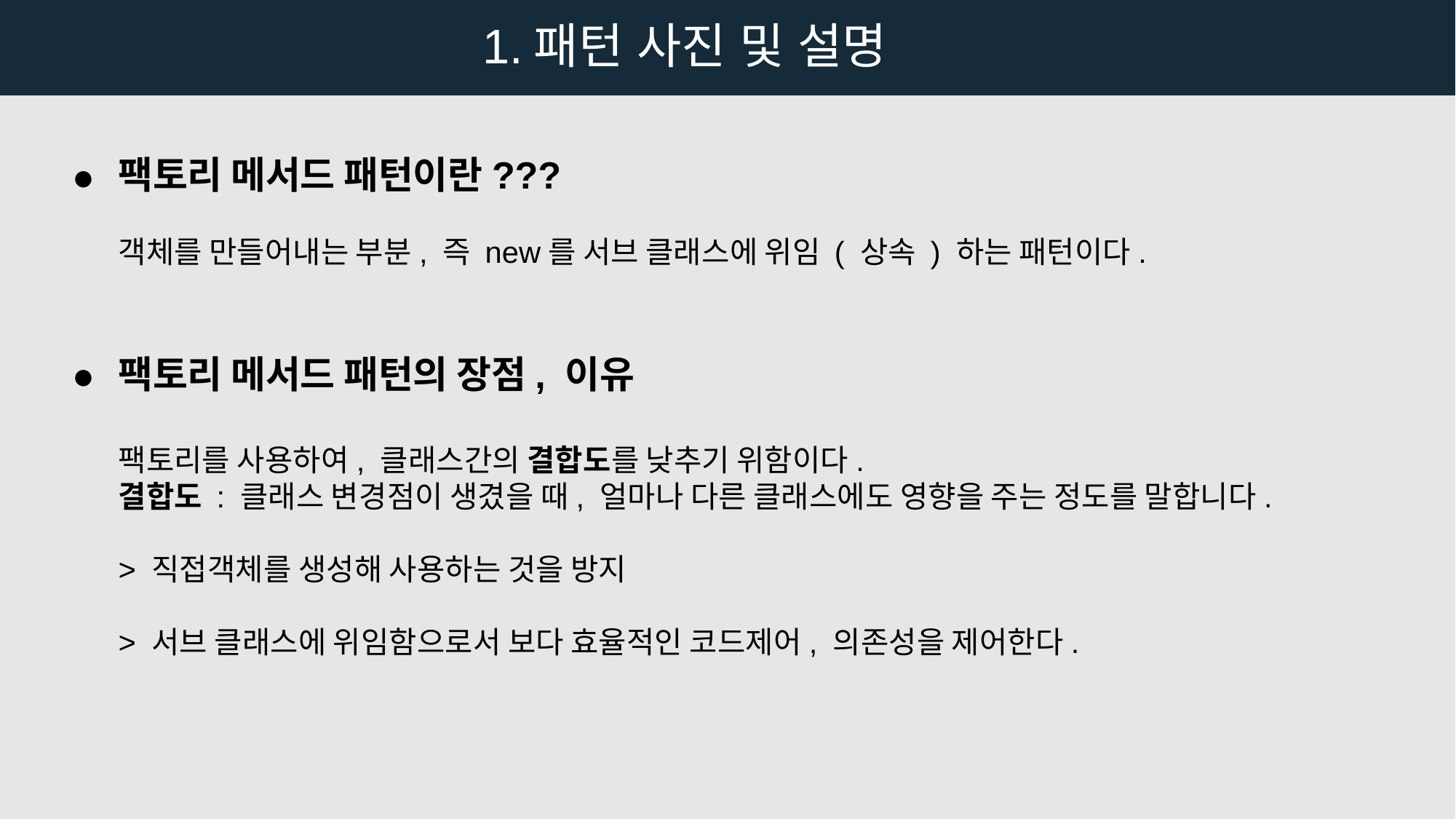

패턴 사진 및 설명
팩토리 메서드 패턴이란???

객체를 만들어내는 부분, 즉 new를 서브 클래스에 위임 ( 상속 ) 하는 패턴이다.

팩토리 메서드 패턴의 장점, 이유

팩토리를 사용하여, 클래스간의 결합도를 낮추기 위함이다.
결합도 : 클래스 변경점이 생겼을 때, 얼마나 다른 클래스에도 영향을 주는 정도를 말합니다.

> 직접객체를 생성해 사용하는 것을 방지

> 서브 클래스에 위임함으로서 보다 효율적인 코드제어, 의존성을 제어한다.